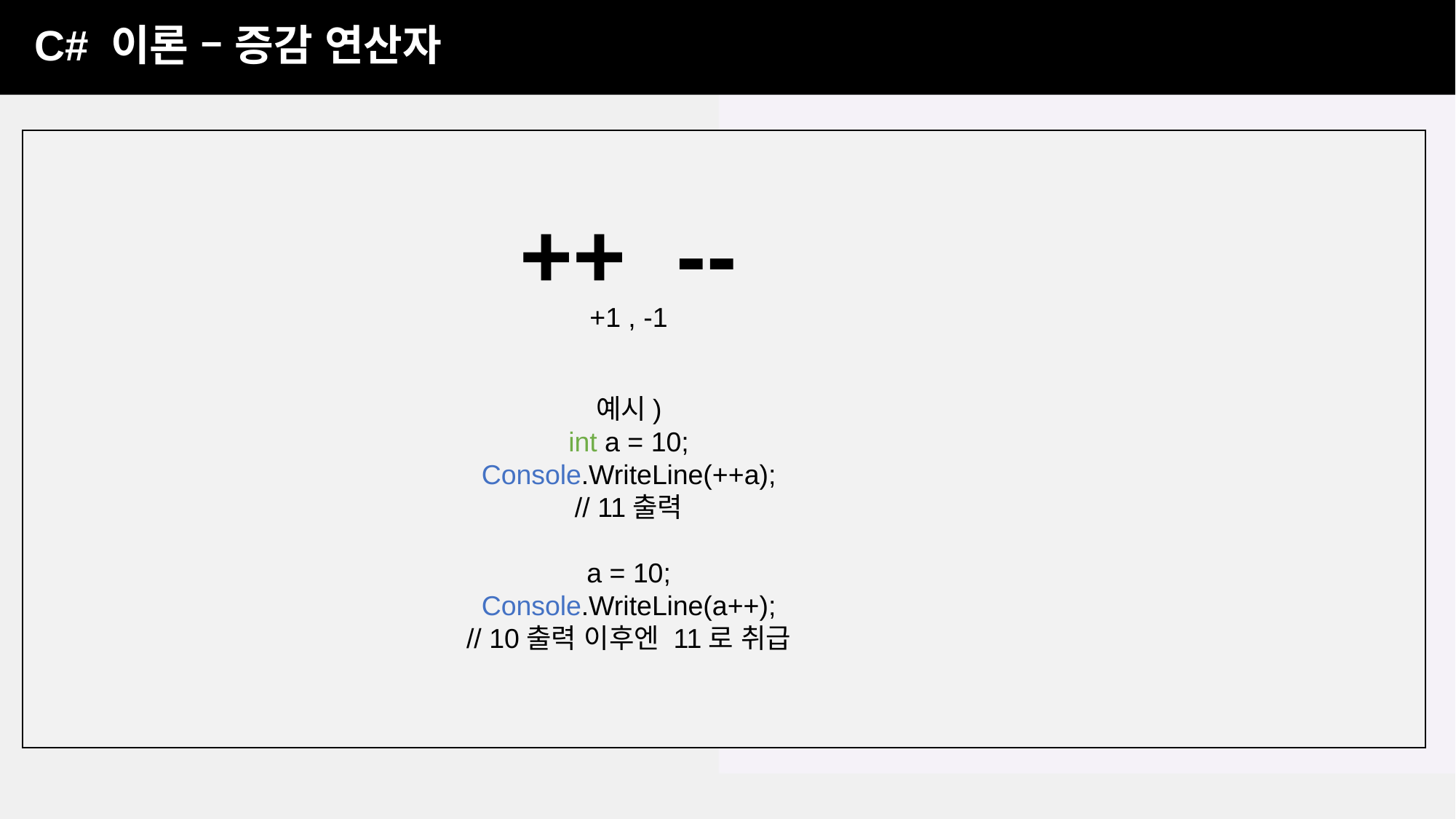

C# 이론 – 증감 연산자
++  --
+1 , -1
예시)
int a = 10;
Console.WriteLine(++a);
// 11출력

a = 10;
Console.WriteLine(a++);
// 10출력 이후엔 11로 취급